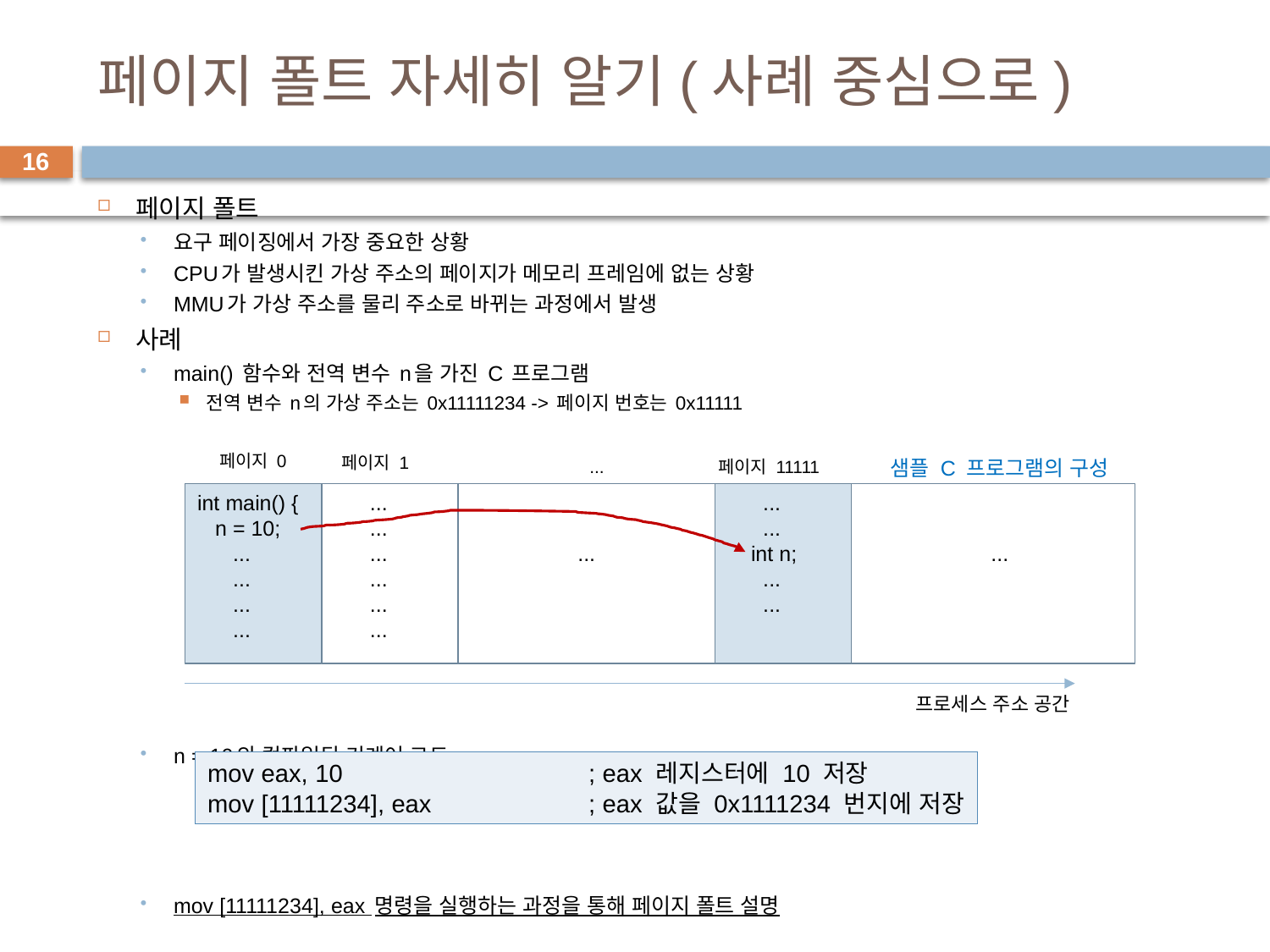

# 페이지 폴트 자세히 알기(사례 중심으로)
16
페이지 폴트
요구 페이징에서 가장 중요한 상황
CPU가 발생시킨 가상 주소의 페이지가 메모리 프레임에 없는 상황
MMU가 가상 주소를 물리 주소로 바뀌는 과정에서 발생
사례
main() 함수와 전역 변수 n을 가진 C 프로그램
전역 변수 n의 가상 주소는 0x11111234 -> 페이지 번호는 0x11111

n = 10의 컴파일된 기계어 코드

mov [11111234], eax 명령을 실행하는 과정을 통해 페이지 폴트 설명

페이지 0
페이지 1
페이지 11111
...
int main() {
   n = 10;
      ...
      ...
      ...
      ...

      ...
      ...
      ...
      ...
      ...
      ...

...

      ...
      ...
    int n;
      ...
      ...

	...

프로세스 주소 공간
샘플 C 프로그램의 구성

mov eax, 10		; eax 레지스터에 10 저장
mov [11111234], eax		; eax 값을 0x1111234 번지에 저장